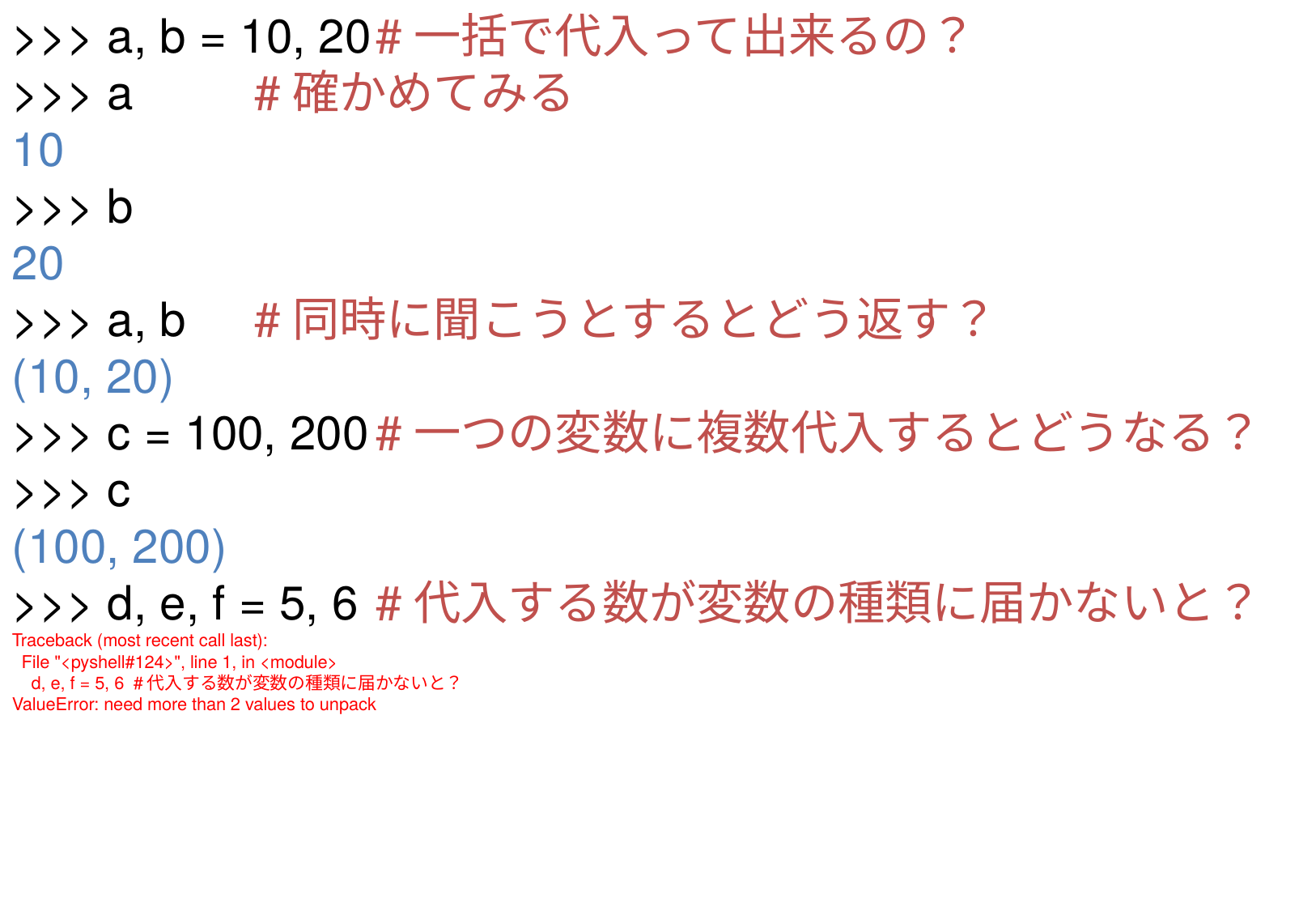

>>> a, b = 10, 20	#一括で代入って出来るの？
>>> a	#確かめてみる
10
>>> b
20
>>> a, b	#同時に聞こうとするとどう返す？
(10, 20)
>>> c = 100, 200	#一つの変数に複数代入するとどうなる？
>>> c
(100, 200)
>>> d, e, f = 5, 6	#代入する数が変数の種類に届かないと？
Traceback (most recent call last):
  File "<pyshell#124>", line 1, in <module>
    d, e, f = 5, 6	#代入する数が変数の種類に届かないと？
ValueError: need more than 2 values to unpack